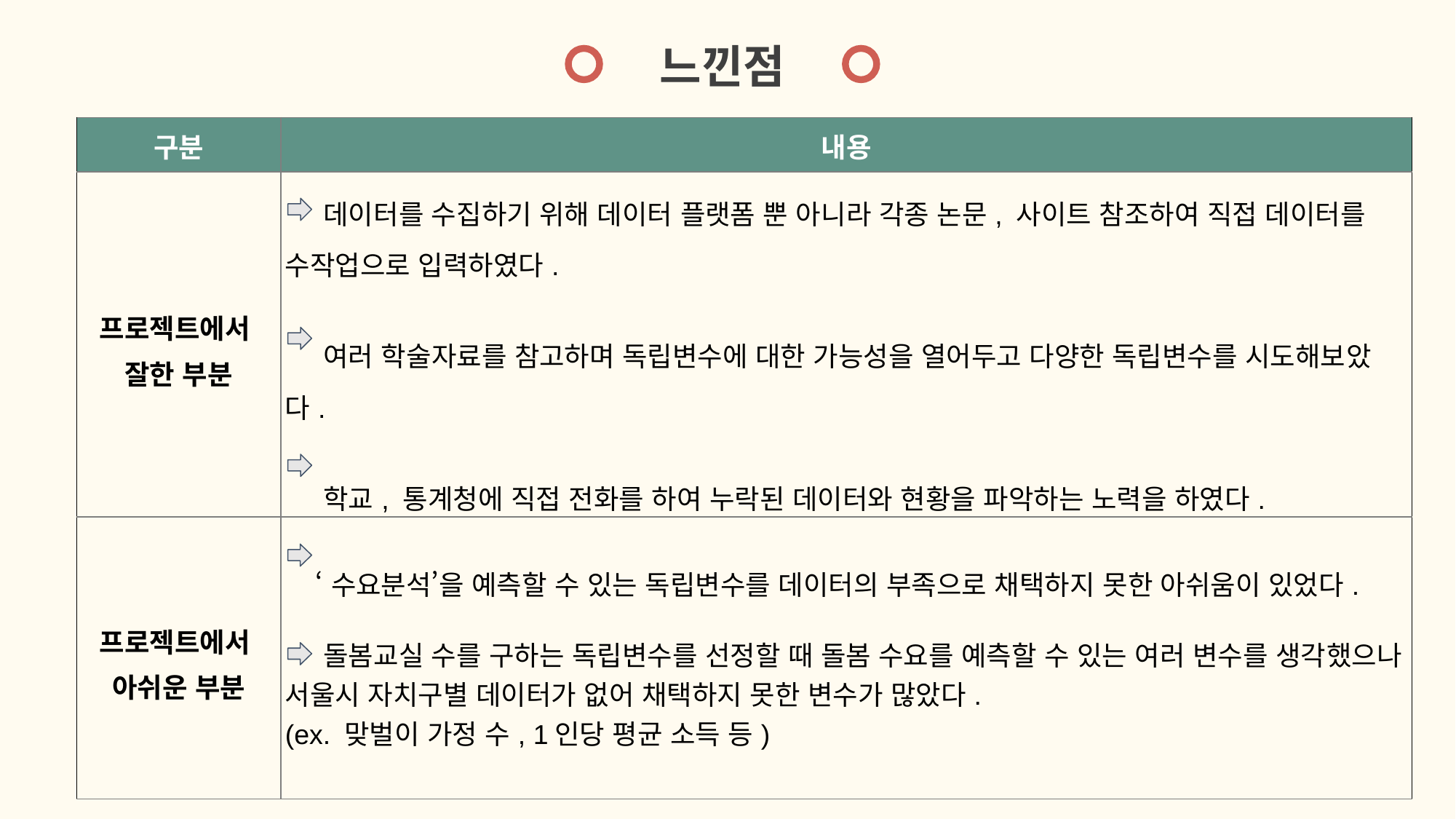

느낀점

| 구분 | 내용 |
| --- | --- |
| 프로젝트에서 잘한 부분 | 데이터를 수집하기 위해 데이터 플랫폼 뿐 아니라 각종 논문, 사이트 참조하여 직접 데이터를 수작업으로 입력하였다. 여러 학술자료를 참고하며 독립변수에 대한 가능성을 열어두고 다양한 독립변수를 시도해보았다. 학교, 통계청에 직접 전화를 하여 누락된 데이터와 현황을 파악하는 노력을 하였다. |
| 프로젝트에서 아쉬운 부분 | ‘수요분석’을 예측할 수 있는 독립변수를 데이터의 부족으로 채택하지 못한 아쉬움이 있었다. 돌봄교실 수를 구하는 독립변수를 선정할 때 돌봄 수요를 예측할 수 있는 여러 변수를 생각했으나 서울시 자치구별 데이터가 없어 채택하지 못한 변수가 많았다. (ex. 맞벌이 가정 수, 1인당 평균 소득 등) |